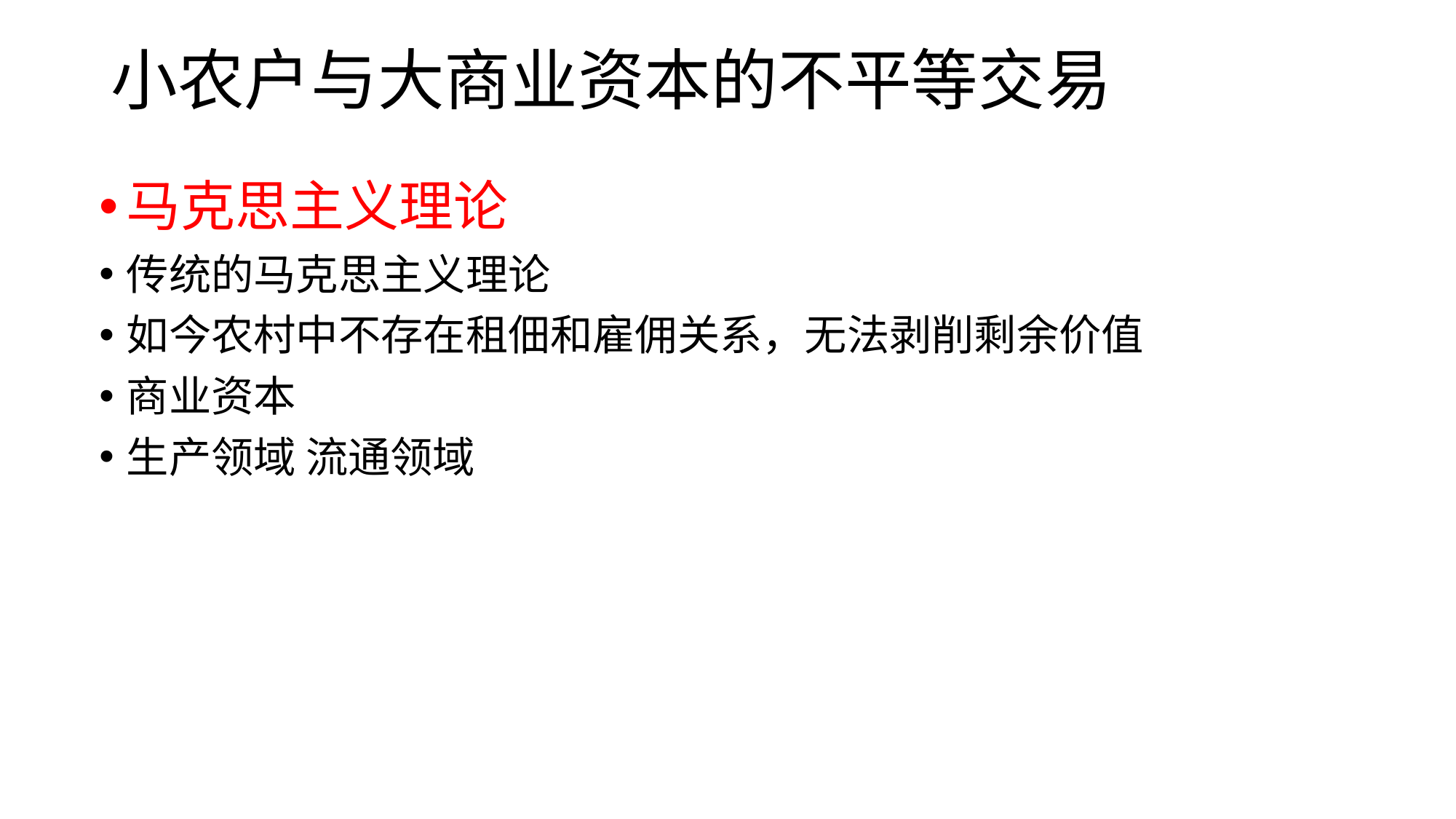

# 小农户与大商业资本的不平等交易
马克思主义理论
传统的马克思主义理论
如今农村中不存在租佃和雇佣关系，无法剥削剩余价值
商业资本
生产领域 流通领域